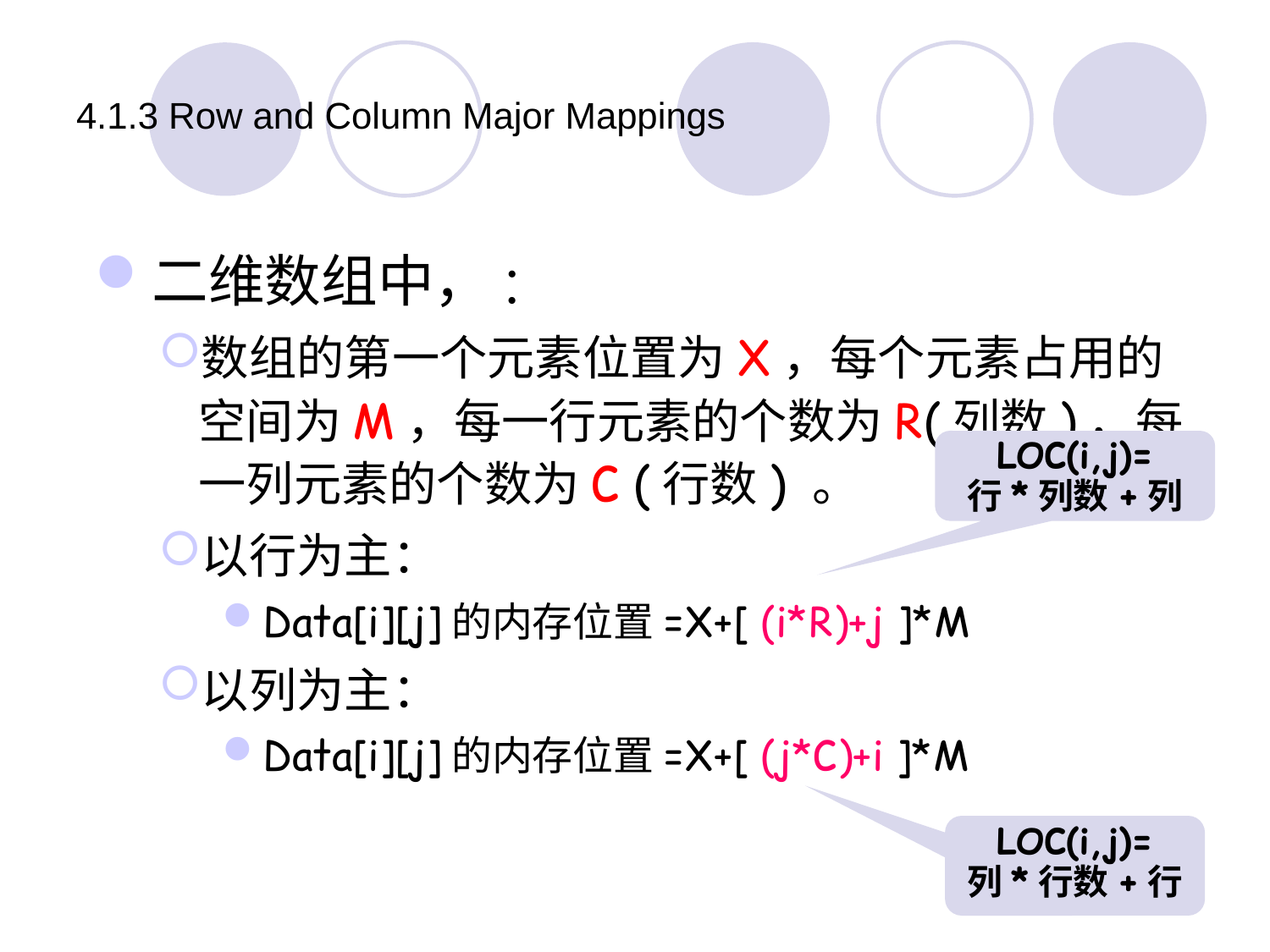

# 4.1.3 Row and Column Major Mappings
二维数组中，:
数组的第一个元素位置为X，每个元素占用的空间为M，每一行元素的个数为R(列数)，每一列元素的个数为C (行数) 。
以行为主：
Data[i][j]的内存位置=X+[ (i*R)+j ]*M
以列为主：
Data[i][j]的内存位置=X+[ (j*C)+i ]*M
LOC(i,j)=
行*列数+列
LOC(i,j)=
列*行数+行

9